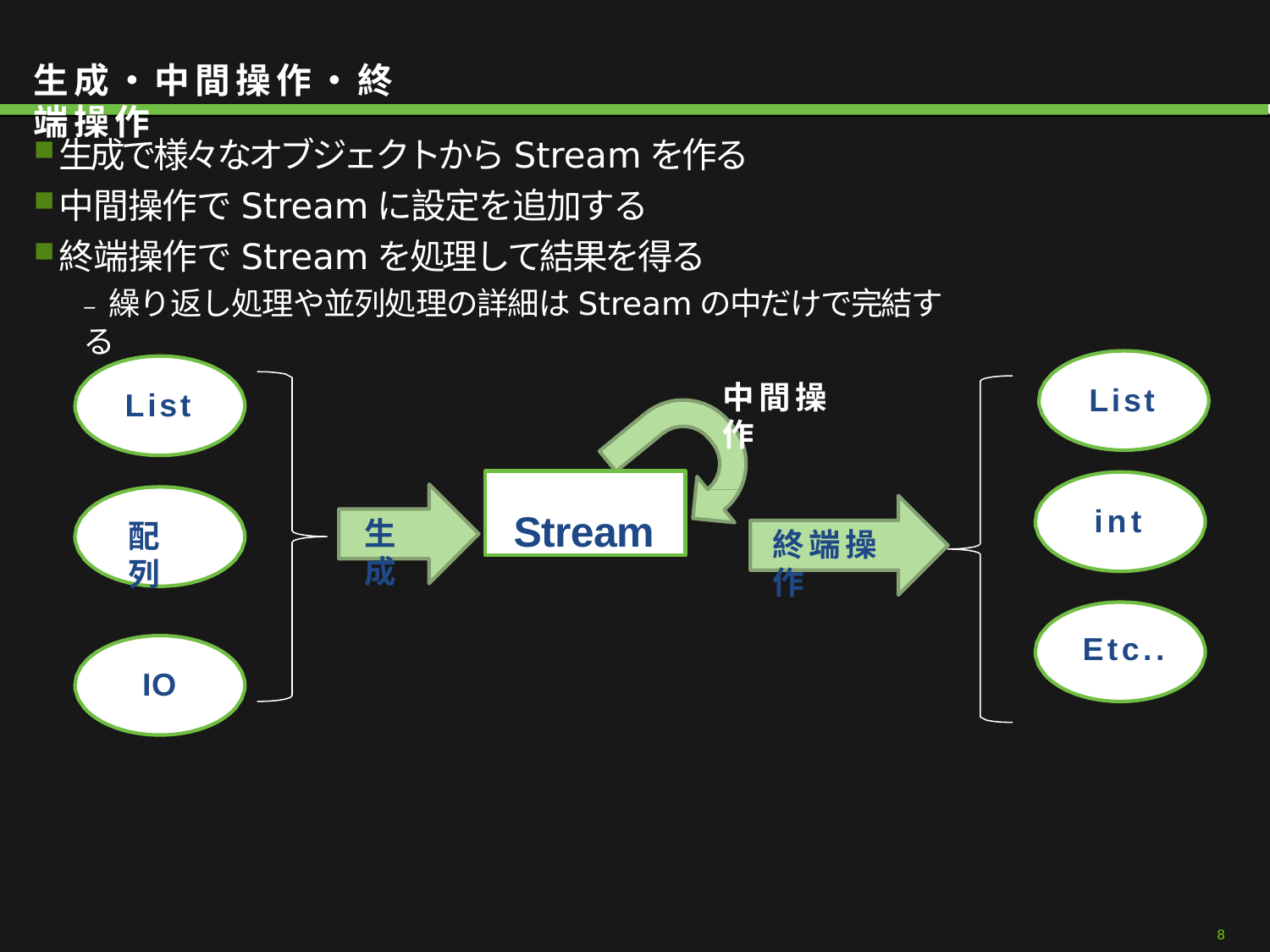

# 生成・中間操作・終端操作

生成で様々なオブジェクトからStreamを作る
中間操作でStreamに設定を追加する
終端操作でStreamを処理して結果を得る
– 繰り返し処理や並列処理の詳細はStreamの中だけで完結する

中間操作
List
List

Stream

int
生成
配列
終端操作

Etc..
IO

8